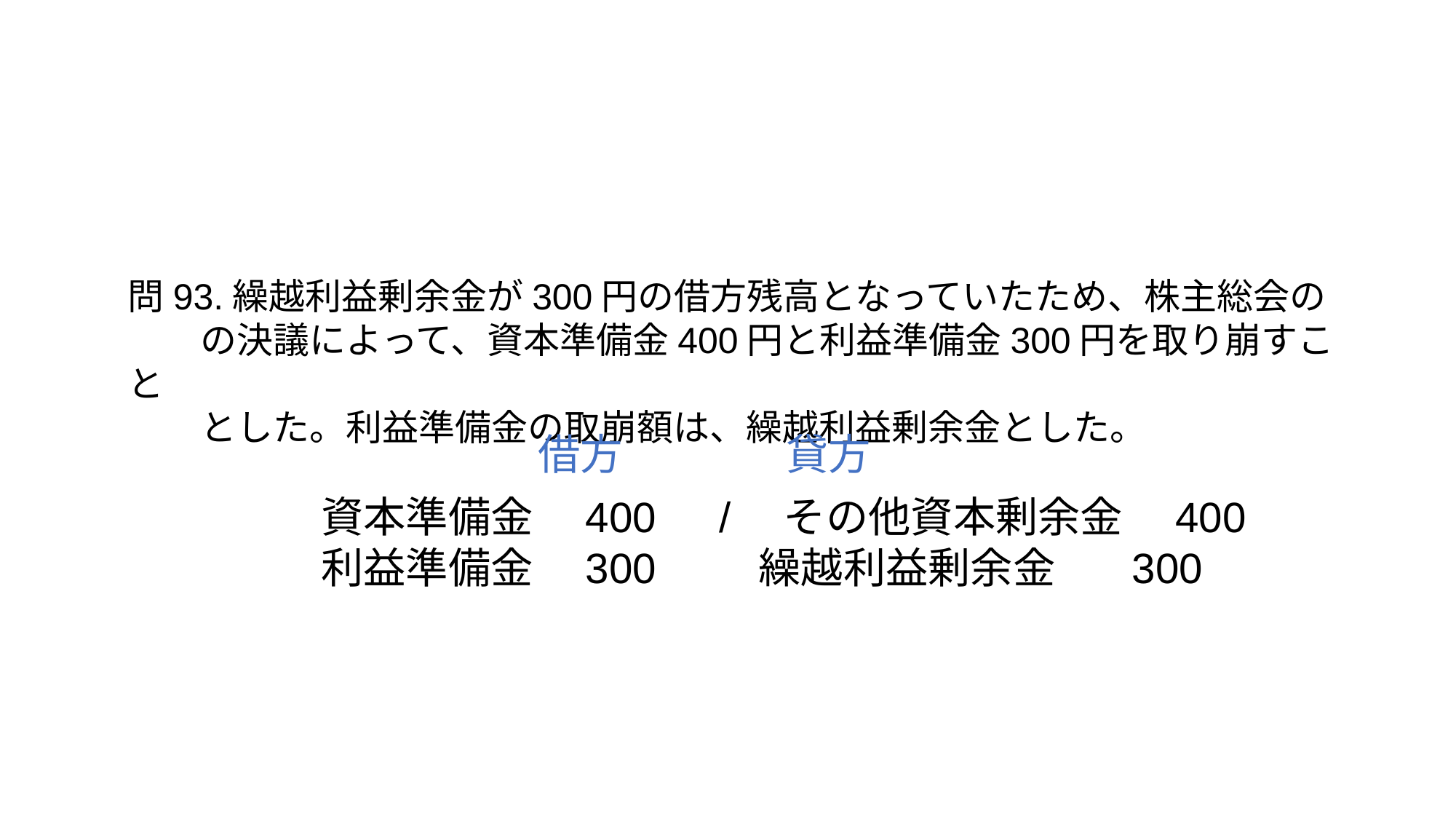

問93.繰越利益剰余金が300円の借方残高となっていたため、株主総会の
　　の決議によって、資本準備金400円と利益準備金300円を取り崩すこと
　　とした。利益準備金の取崩額は、繰越利益剰余金とした。
借方
貸方
資本準備金　400　/　その他資本剰余金　400
利益準備金　300 　    繰越利益剰余金       300